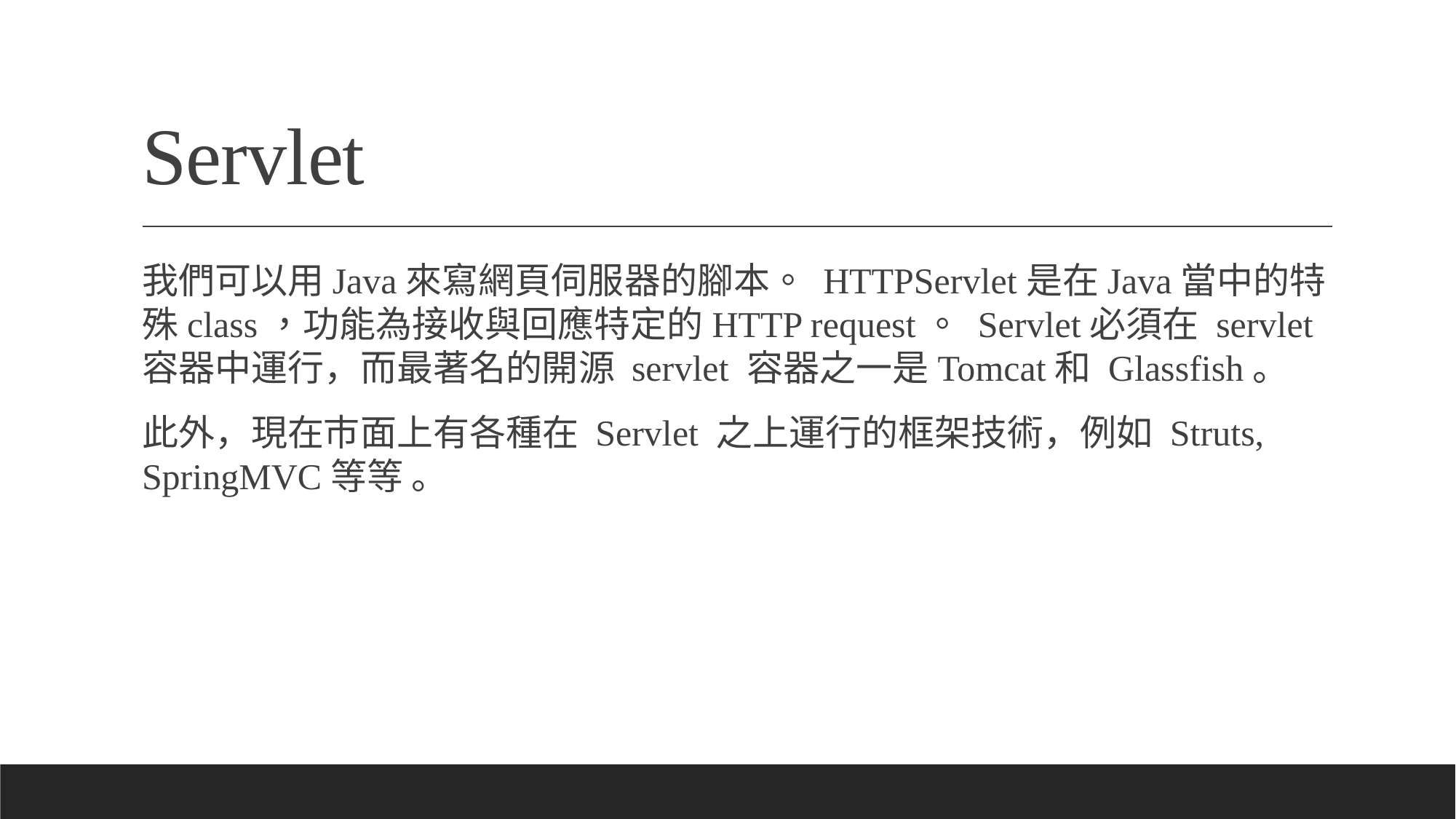

# Servlet
我們可以用Java來寫網頁伺服器的腳本。 HTTPServlet是在Java當中的特殊class，功能為接收與回應特定的HTTP request。 Servlet必須在 servlet 容器中運行，而最著名的開源 servlet 容器之一是Tomcat和 Glassfish。
此外，現在市面上有各種在 Servlet 之上運行的框架技術，例如 Struts, SpringMVC等等 。